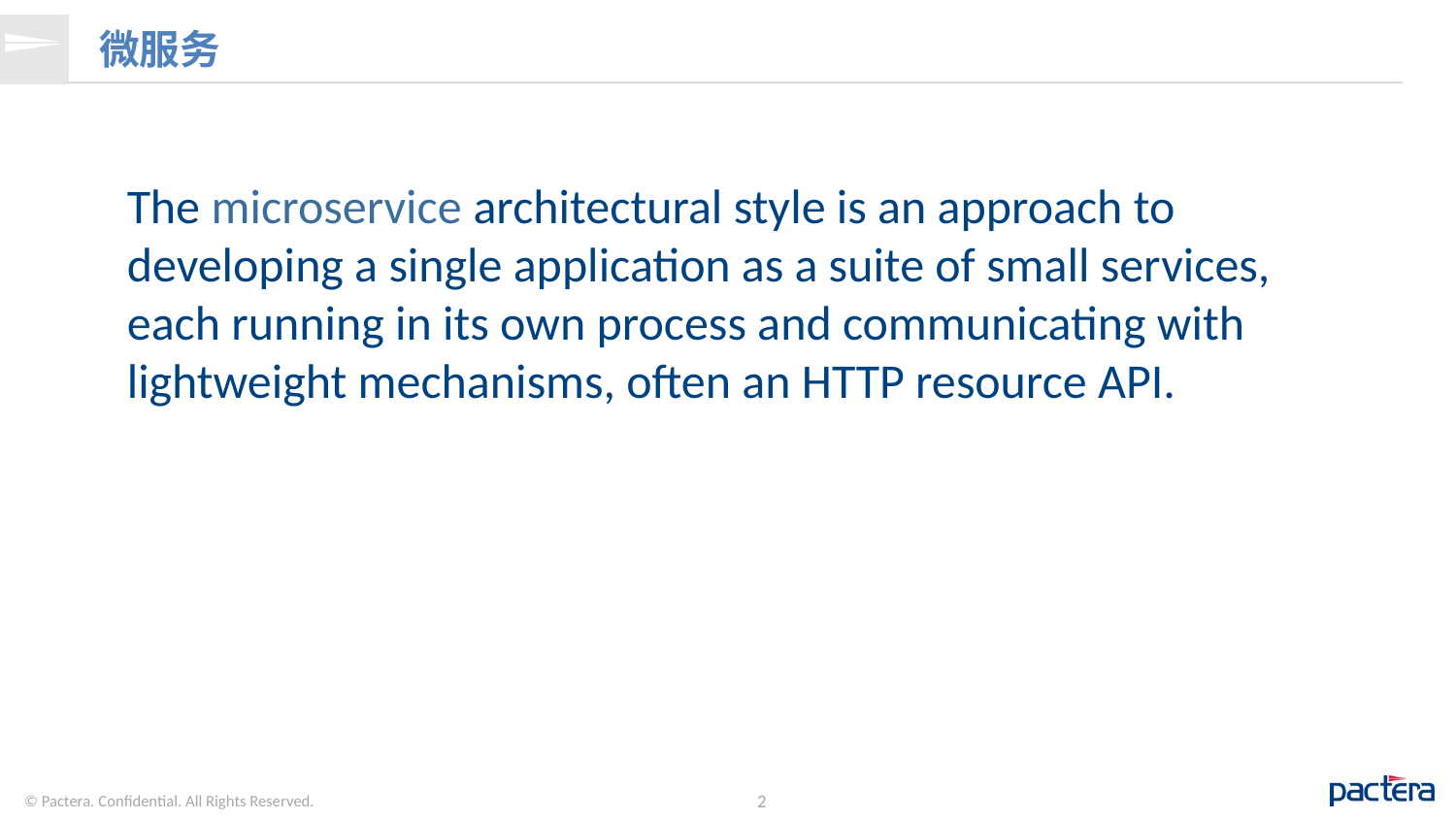

# 微服务

The microservice architectural style is an approach to developing a single application as a suite of small services, each running in its own process and communicating with lightweight mechanisms, often an HTTP resource API.

© Pactera. Confidential. All Rights Reserved.
2